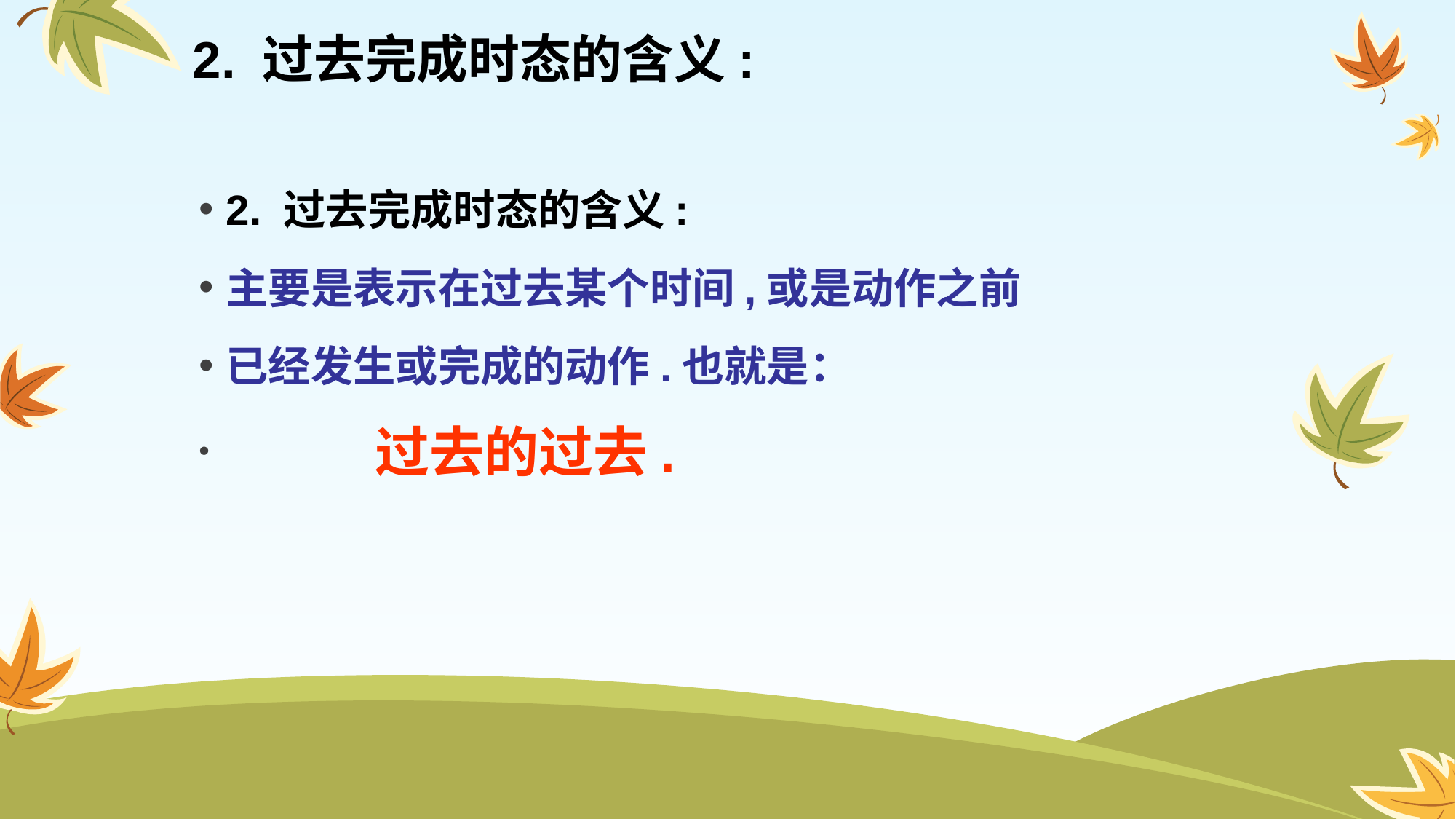

# 2. 过去完成时态的含义:
2. 过去完成时态的含义:
主要是表示在过去某个时间,或是动作之前
已经发生或完成的动作.也就是：
                     过去的过去.